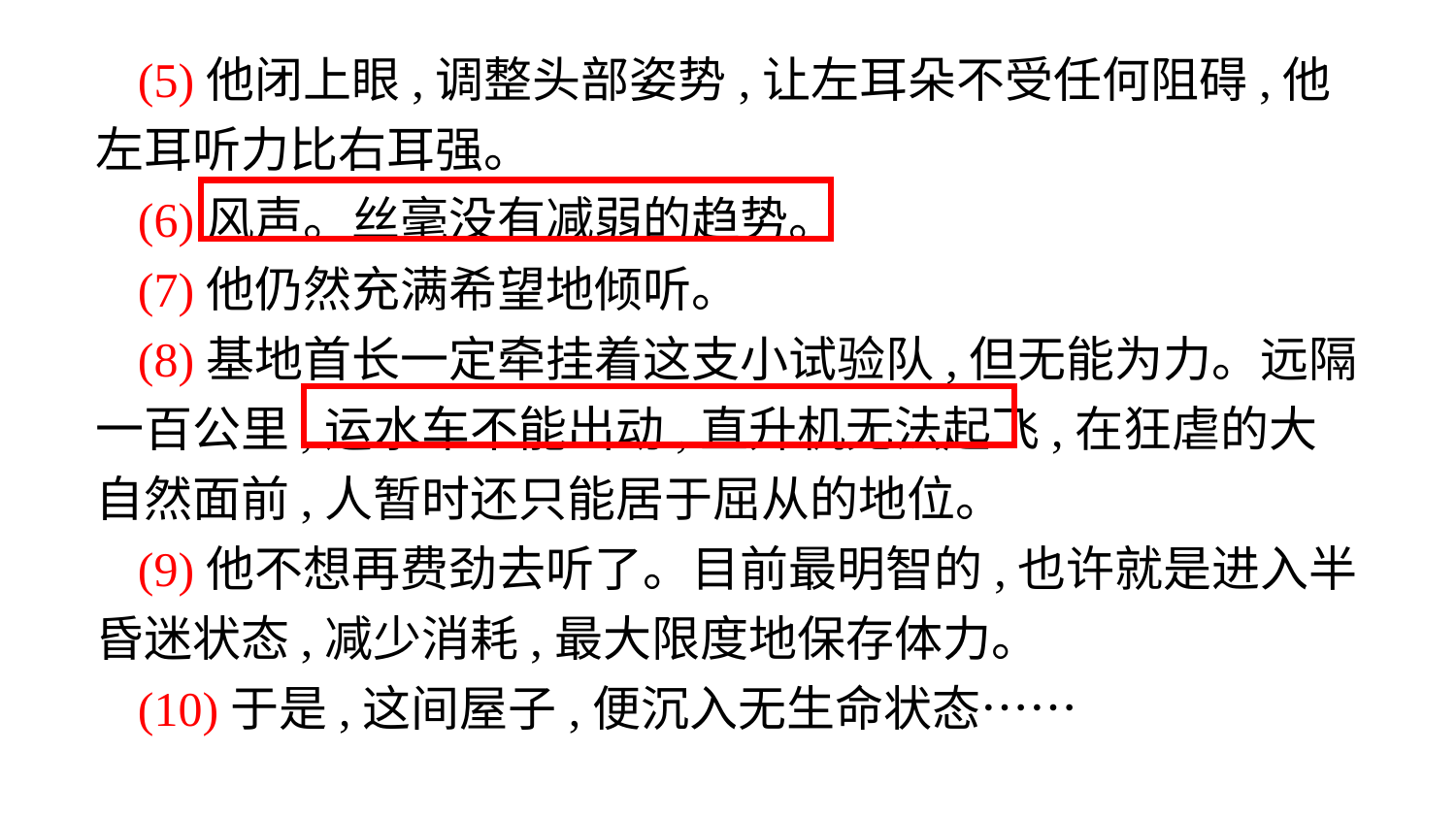

(5)他闭上眼,调整头部姿势,让左耳朵不受任何阻碍,他左耳听力比右耳强。
(6)风声。丝毫没有减弱的趋势。
(7)他仍然充满希望地倾听。
(8)基地首长一定牵挂着这支小试验队,但无能为力。远隔一百公里,运水车不能出动,直升机无法起飞,在狂虐的大自然面前,人暂时还只能居于屈从的地位。
(9)他不想再费劲去听了。目前最明智的,也许就是进入半昏迷状态,减少消耗,最大限度地保存体力。
(10)于是,这间屋子,便沉入无生命状态……
-21-